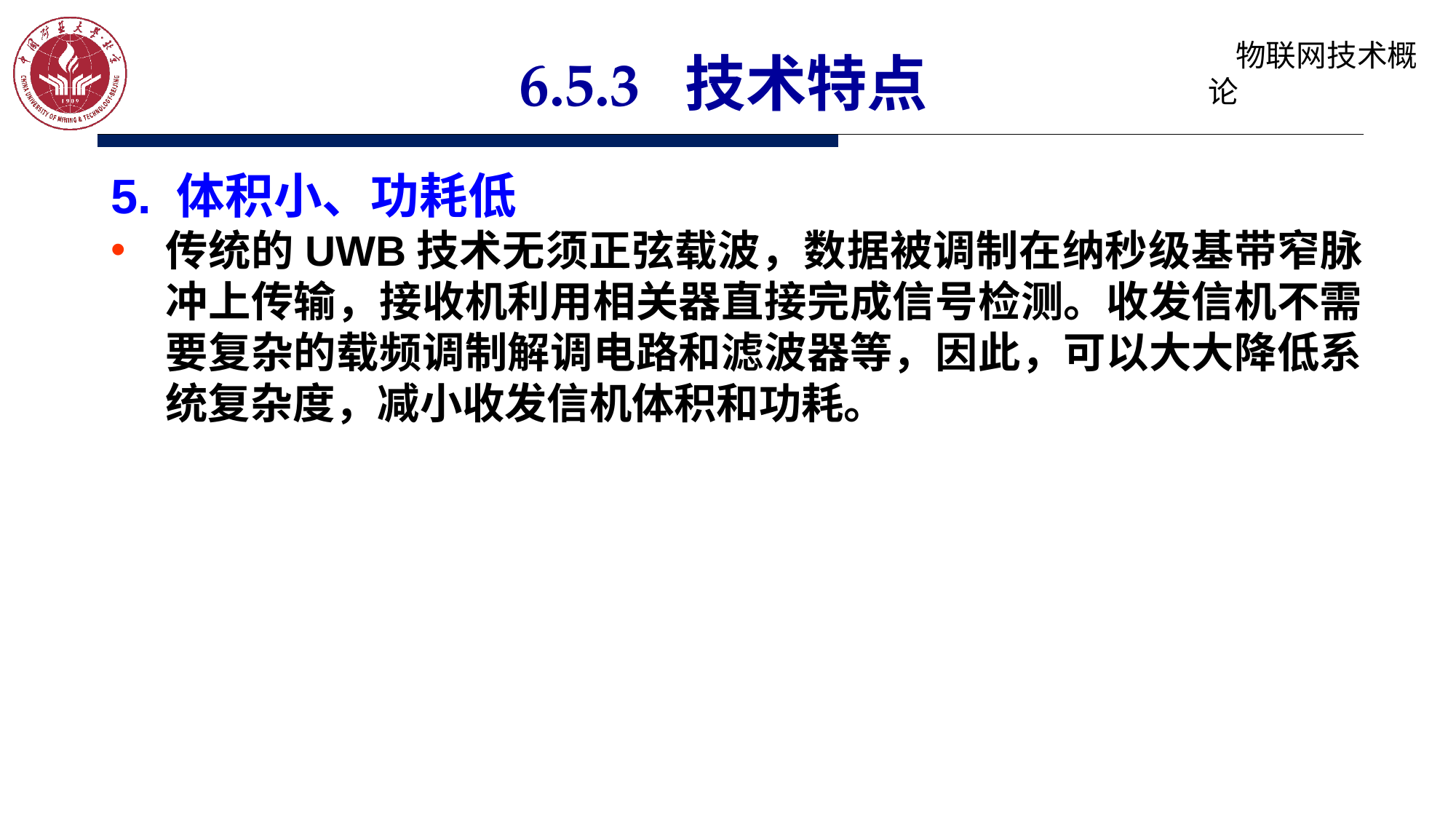

# 6.5.3  技术特点
5. 体积小、功耗低
传统的UWB技术无须正弦载波，数据被调制在纳秒级基带窄脉冲上传输，接收机利用相关器直接完成信号检测。收发信机不需要复杂的载频调制解调电路和滤波器等，因此，可以大大降低系统复杂度，减小收发信机体积和功耗。